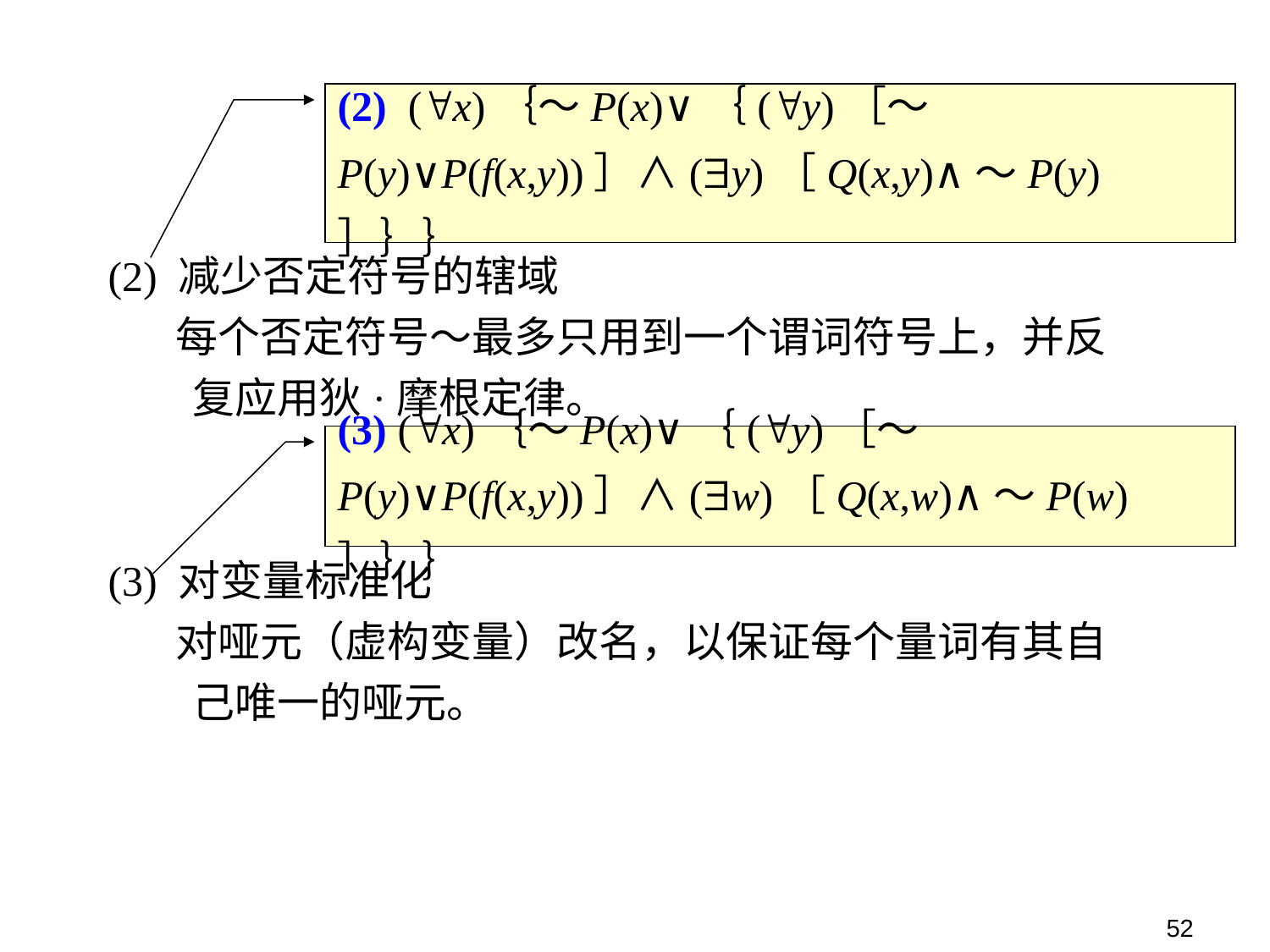

(2)  (∀x)｛～P(x)∨｛(∀y)［～P(y)∨P(f(x,y))］∧(∃y)［Q(x,y)∧～P(y)］｝｝
(2) 减少否定符号的辖域
      每个否定符号～最多只用到一个谓词符号上，并反复应用狄·摩根定律。

(3) 对变量标准化
      对哑元（虚构变量）改名，以保证每个量词有其自己唯一的哑元。
(3) (∀x)｛～P(x)∨｛(∀y)［～P(y)∨P(f(x,y))］∧(∃w)［Q(x,w)∧～P(w)］｝｝
52